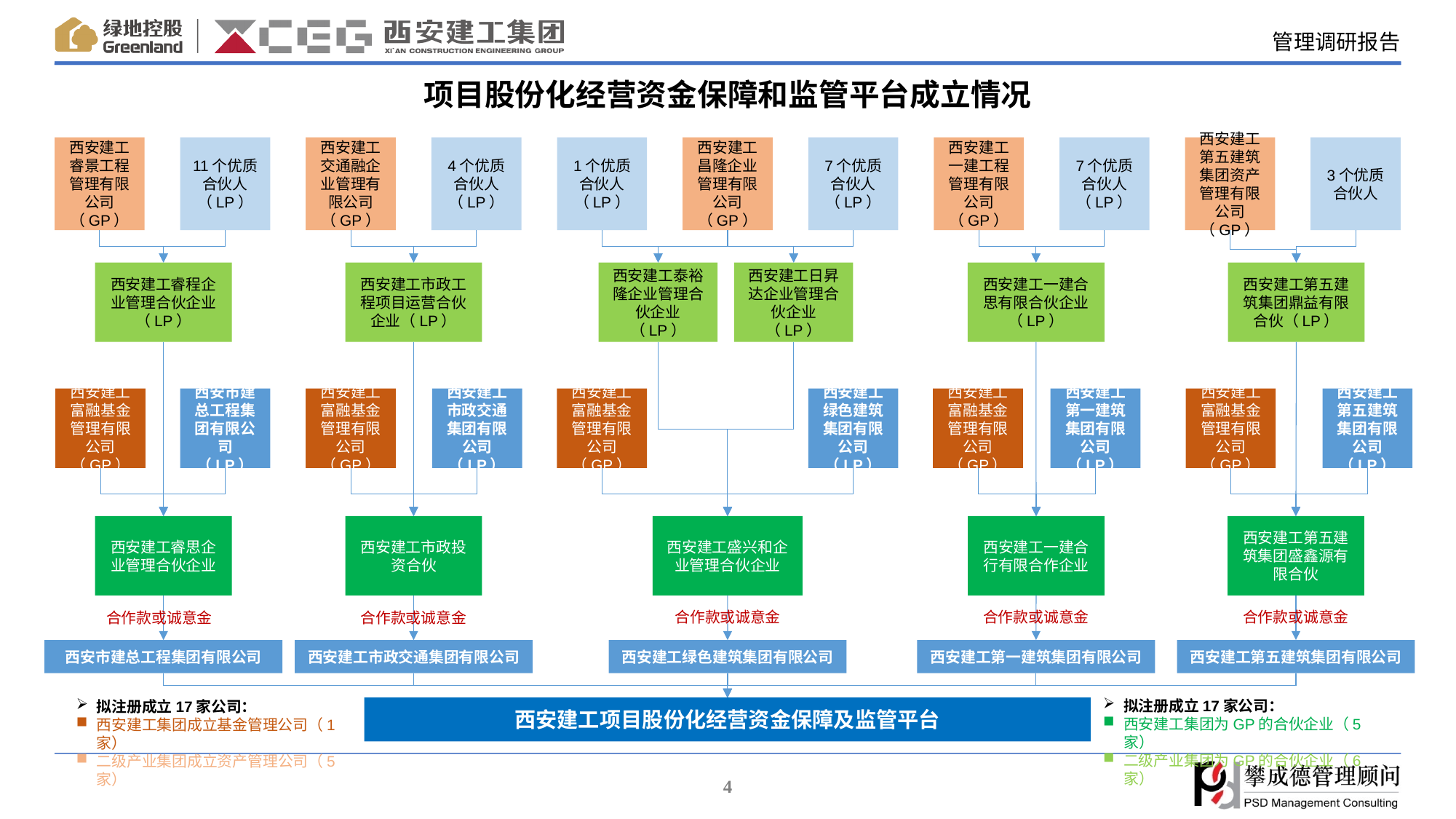

# 项目股份化经营资金保障和监管平台成立情况
西安建工睿景工程管理有限公司（GP）
11个优质合伙人（LP）
西安建工交通融企业管理有限公司（GP）
4个优质合伙人（LP）
1个优质合伙人（LP）
西安建工昌隆企业管理有限公司（GP）
7个优质合伙人（LP）
西安建工一建工程管理有限公司（GP）
7个优质合伙人（LP）
西安建工第五建筑集团资产管理有限公司（GP）
3个优质合伙人
西安建工睿程企业管理合伙企业（LP）
西安建工市政工程项目运营合伙企业（LP）
西安建工泰裕隆企业管理合伙企业（LP）
西安建工日昇达企业管理合伙企业（LP）
西安建工一建合思有限合伙企业（LP）
西安建工第五建筑集团鼎益有限合伙（LP）
西安建工富融基金管理有限公司（GP）
西安市建总工程集团有限公司（LP）
西安建工富融基金管理有限公司（GP）
西安建工市政交通集团有限公司（LP）
西安建工富融基金管理有限公司（GP）
西安建工绿色建筑集团有限公司（LP）
西安建工富融基金管理有限公司（GP）
西安建工第一建筑集团有限公司（LP）
西安建工富融基金管理有限公司（GP）
西安建工第五建筑集团有限公司（LP）
西安建工睿思企业管理合伙企业
西安建工市政投资合伙
西安建工盛兴和企业管理合伙企业
西安建工一建合行有限合作企业
西安建工第五建筑集团盛鑫源有限合伙
合作款或诚意金
合作款或诚意金
合作款或诚意金
合作款或诚意金
合作款或诚意金
西安市建总工程集团有限公司
西安建工市政交通集团有限公司
西安建工绿色建筑集团有限公司
西安建工第一建筑集团有限公司
西安建工第五建筑集团有限公司
拟注册成立17家公司：
西安建工集团为GP的合伙企业（5家）
二级产业集团为GP的合伙企业（6家）
拟注册成立17家公司：
西安建工集团成立基金管理公司（1家）
二级产业集团成立资产管理公司（5家）
西安建工项目股份化经营资金保障及监管平台
4